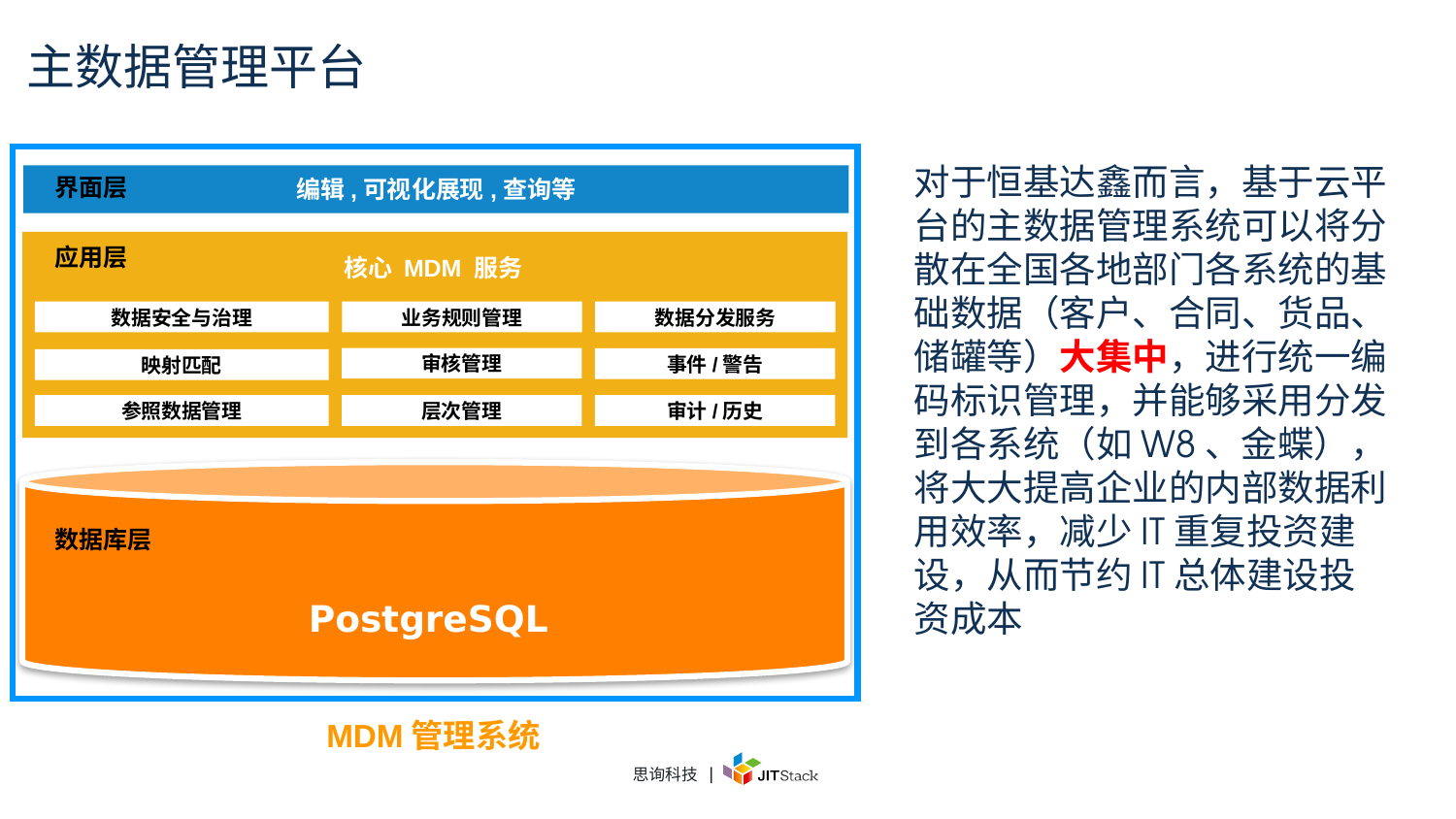

主数据管理平台

对于恒基达鑫而言，基于云平台的主数据管理系统可以将分散在全国各地部门各系统的基础数据（客户、合同、货品、储罐等）大集中，进行统一编码标识管理，并能够采用分发到各系统（如W8、金蝶），将大大提高企业的内部数据利用效率，减少IT重复投资建设，从而节约IT总体建设投资成本
界面层
编辑,可视化展现,查询等

核心 MDM 服务
数据安全与治理
业务规则管理
数据分发服务
审核管理
事件/警告
映射匹配
参照数据管理
层次管理
审计/历史
应用层
PostgreSQL
数据库层
MDM管理系统